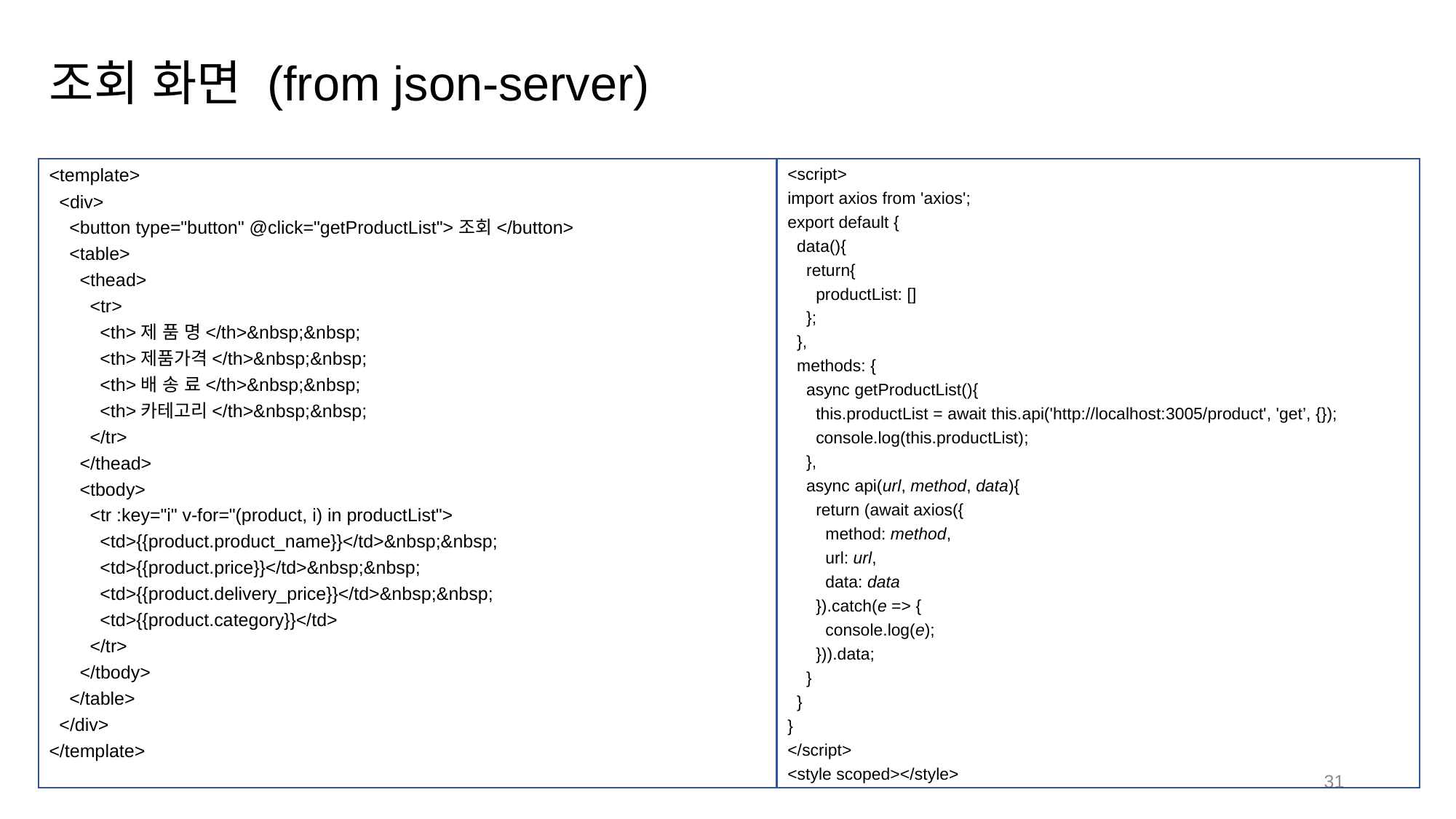

# 조회 화면 (from json-server)

<script>
import axios from 'axios';
export default {
  data(){
    return{
      productList: []
    };
  },
  methods: {
    async getProductList(){
      this.productList = await this.api('http://localhost:3005/product', 'get’, {});
      console.log(this.productList);
    },
    async api(url, method, data){
      return (await axios({
        method: method,
        url: url,
        data: data
      }).catch(e => {
        console.log(e);
      })).data;
    }
  }
}
</script>
<style scoped></style>

<template>
  <div>
    <button type="button" @click="getProductList">조회</button>
    <table>
      <thead>
        <tr>
          <th>제 품 명</th>&nbsp;&nbsp;
          <th>제품가격</th>&nbsp;&nbsp;
          <th>배 송 료</th>&nbsp;&nbsp;
          <th>카테고리</th>&nbsp;&nbsp;
        </tr>
      </thead>
      <tbody>
        <tr :key="i" v-for="(product, i) in productList">
          <td>{{product.product_name}}</td>&nbsp;&nbsp;
          <td>{{product.price}}</td>&nbsp;&nbsp;
          <td>{{product.delivery_price}}</td>&nbsp;&nbsp;
          <td>{{product.category}}</td>
        </tr>
      </tbody>
    </table>
  </div>
</template>

31